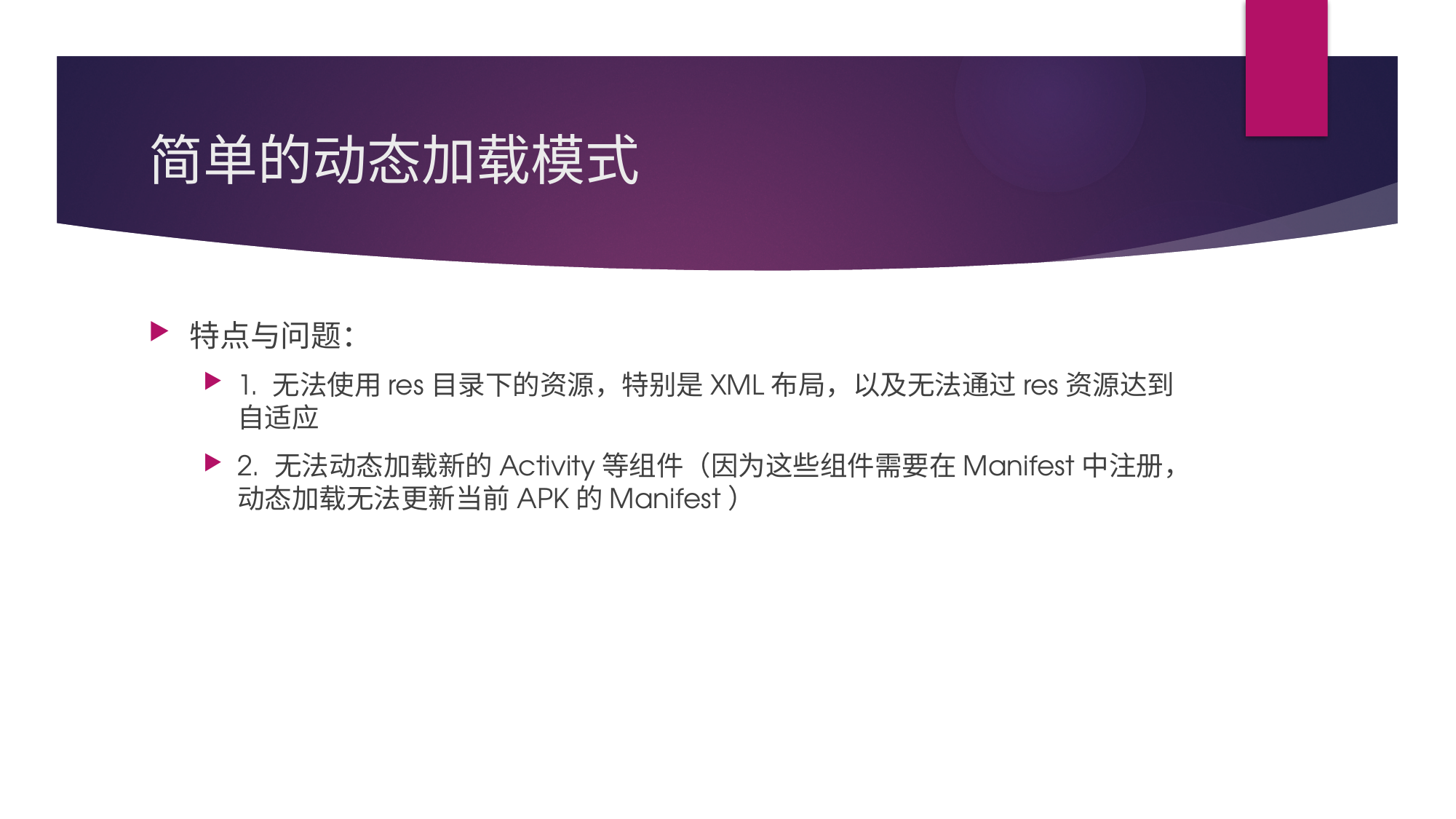

# 简单的动态加载模式
特点与问题：
1. 无法使用res目录下的资源，特别是XML布局，以及无法通过res资源达到自适应
2. 无法动态加载新的Activity等组件（因为这些组件需要在Manifest中注册，动态加载无法更新当前APK的Manifest）